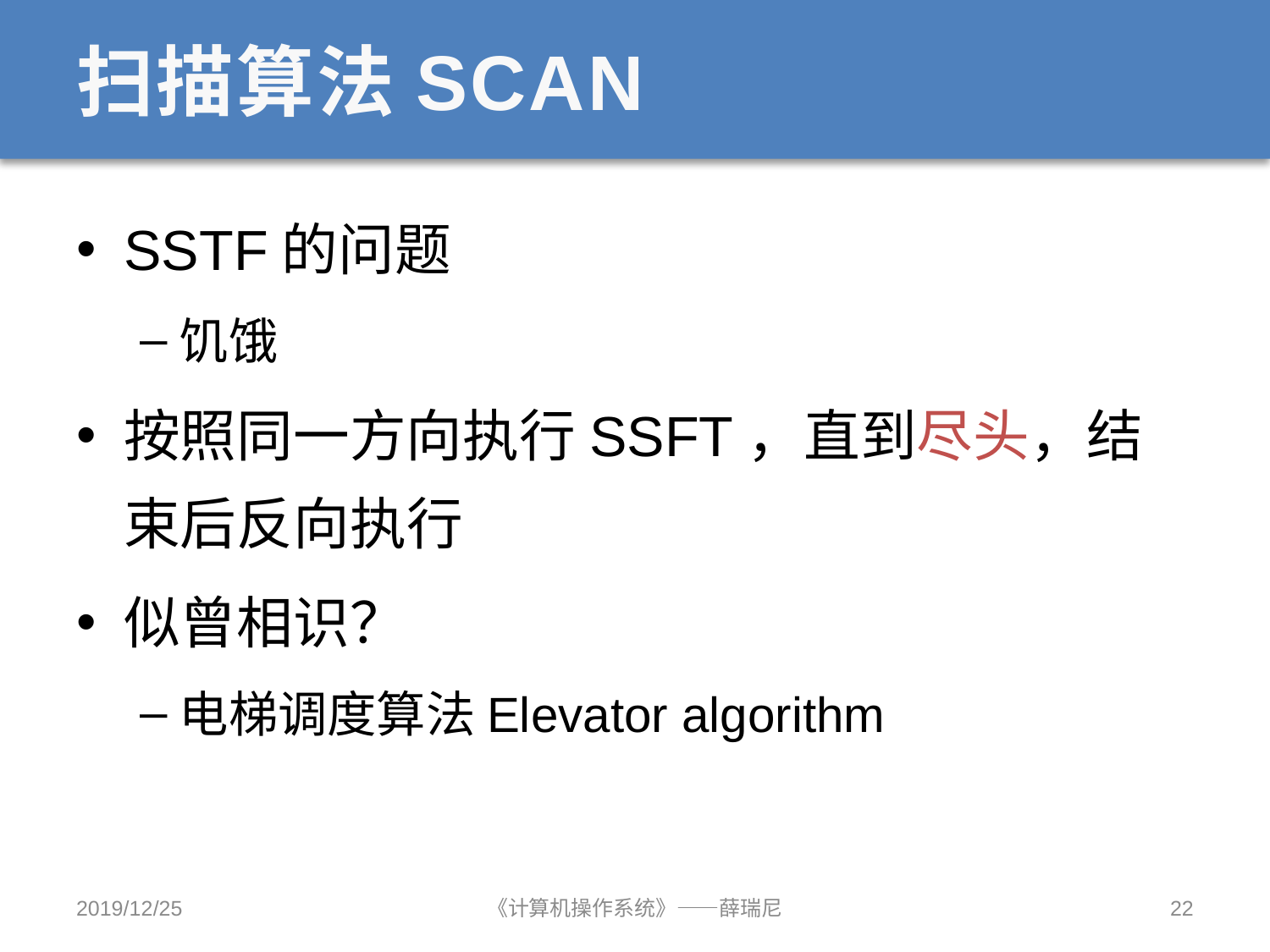

# 扫描算法SCAN
SSTF的问题
饥饿
按照同一方向执行SSFT，直到尽头，结束后反向执行
似曾相识？
电梯调度算法Elevator algorithm
2019/12/25
《计算机操作系统》——薛瑞尼
22